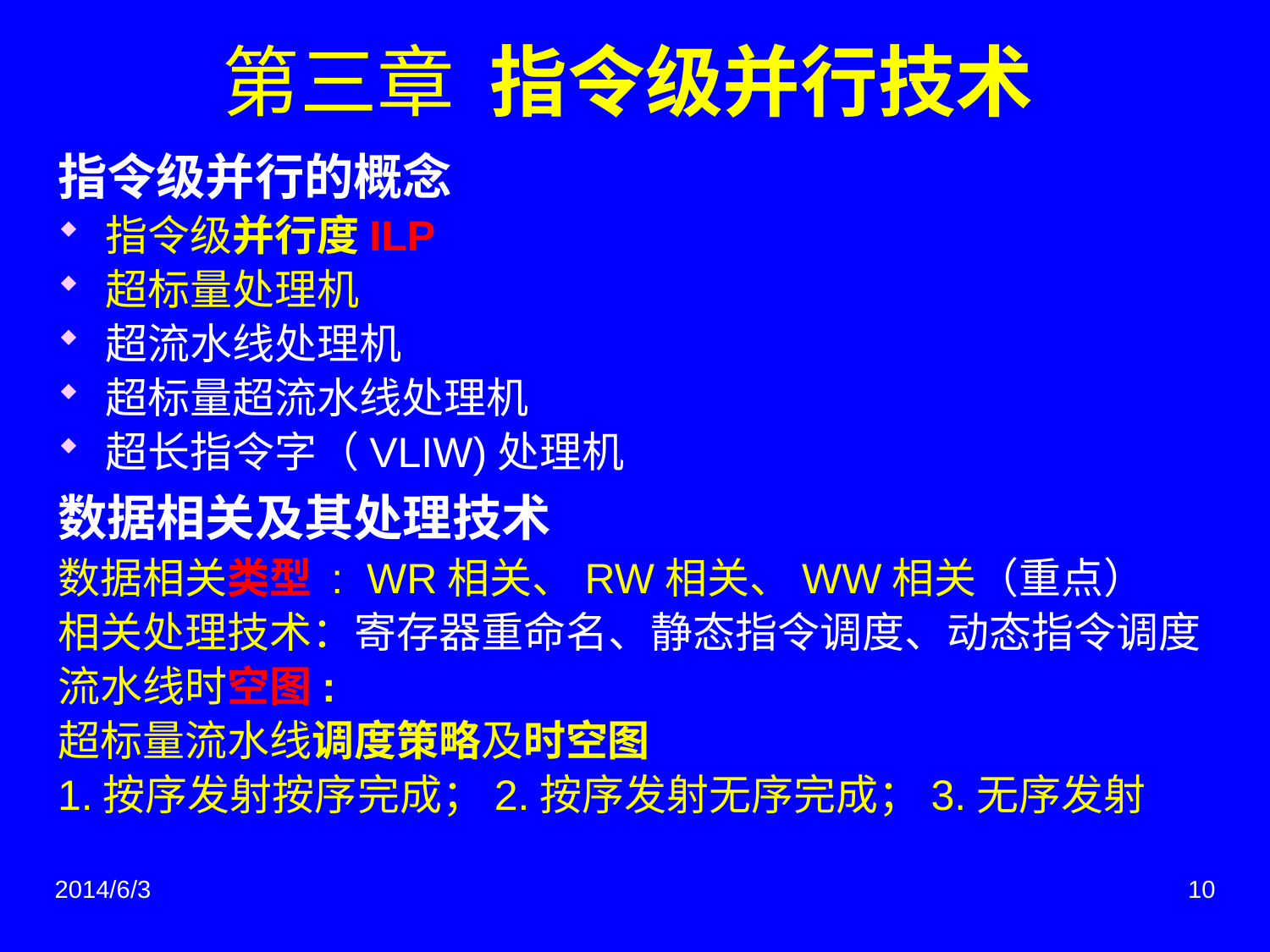

# 第三章  指令级并行技术
指令级并行的概念
指令级并行度ILP
超标量处理机
超流水线处理机
超标量超流水线处理机
超长指令字（VLIW)处理机
数据相关及其处理技术
数据相关类型 :  WR相关、RW相关、WW相关（重点）
相关处理技术：寄存器重命名、静态指令调度、动态指令调度
流水线时空图:
超标量流水线调度策略及时空图
1.按序发射按序完成；2.按序发射无序完成；3.无序发射

2014/6/3
10